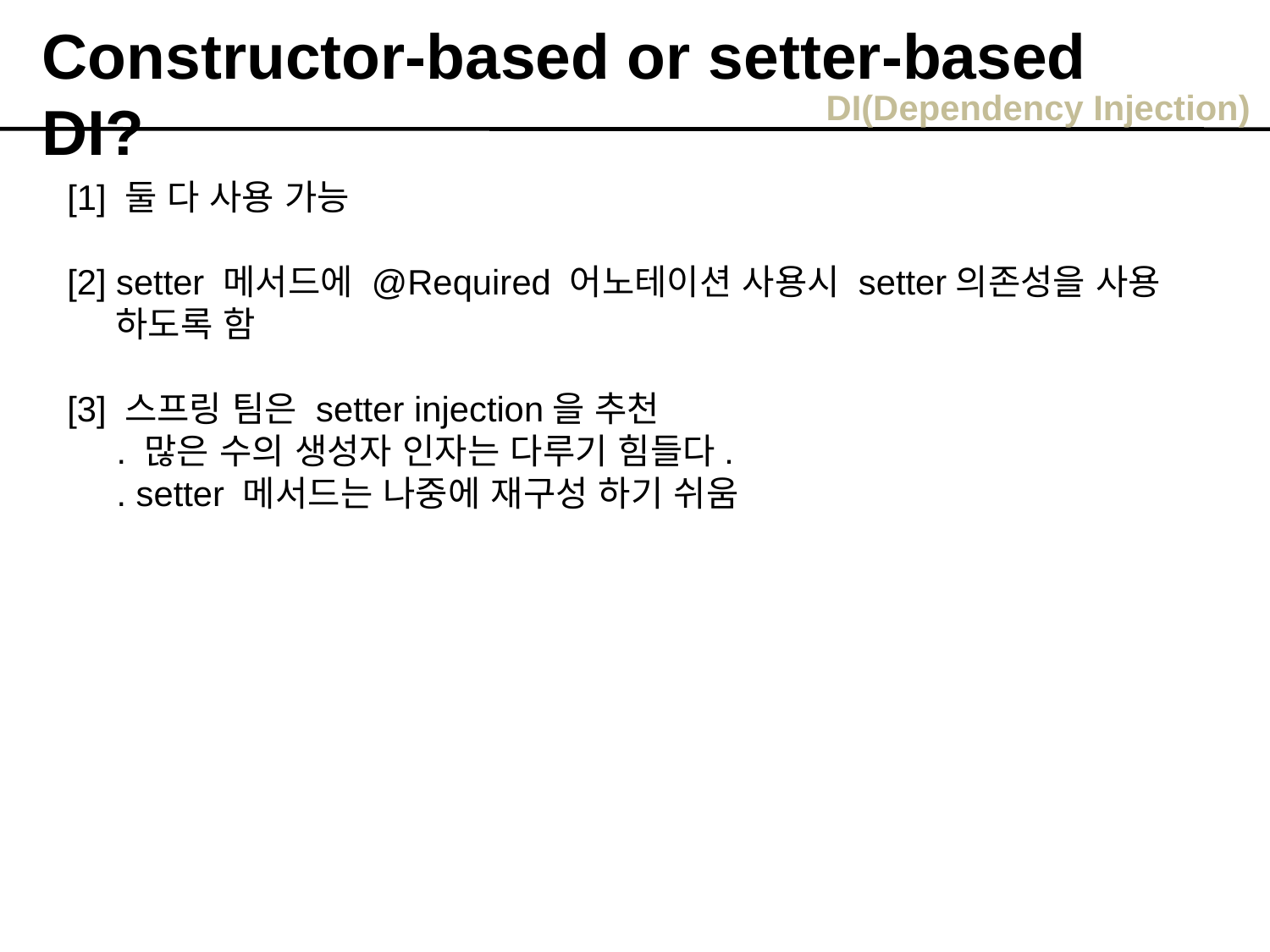

Constructor-based or setter-based DI?
DI(Dependency Injection)
[1] 둘 다 사용 가능

[2] setter 메서드에 @Required 어노테이션 사용시 setter의존성을 사용
    하도록 함

[3] 스프링 팀은 setter injection을 추천
. 많은 수의 생성자 인자는 다루기 힘들다.
. setter 메서드는 나중에 재구성 하기 쉬움